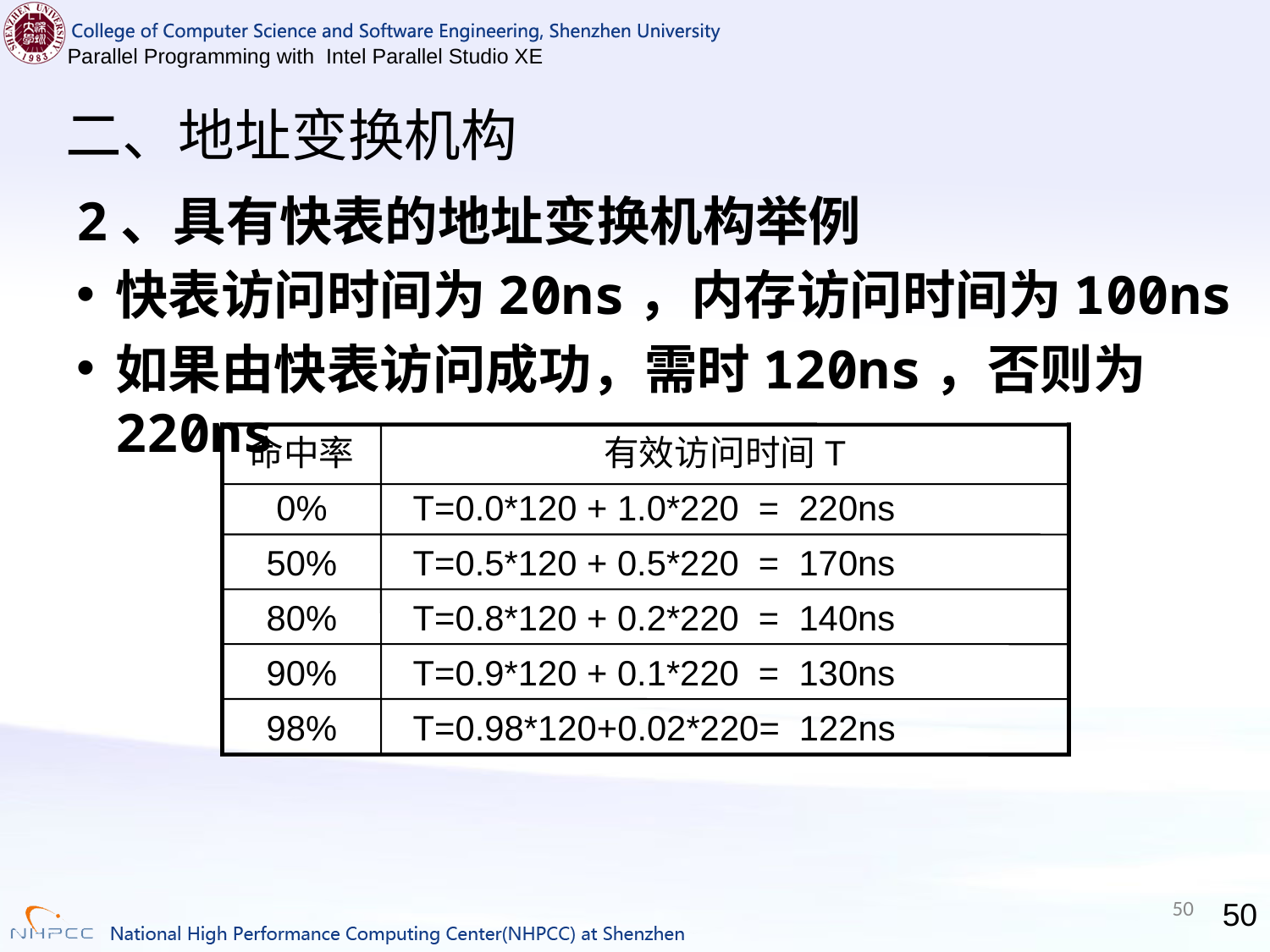

# 二、地址变换机构
2、具有快表的地址变换机构举例
快表访问时间为20ns，内存访问时间为100ns
如果由快表访问成功，需时120ns，否则为220ns
命中率

有效访问时间T

0%
  T=0.0*120 + 1.0*220  =  220ns

50%
  T=0.5*120 + 0.5*220  =  170ns

80%
  T=0.8*120 + 0.2*220  =  140ns

90%
  T=0.9*120 + 0.1*220  =  130ns

98%
  T=0.98*120+0.02*220=  122ns
50
50